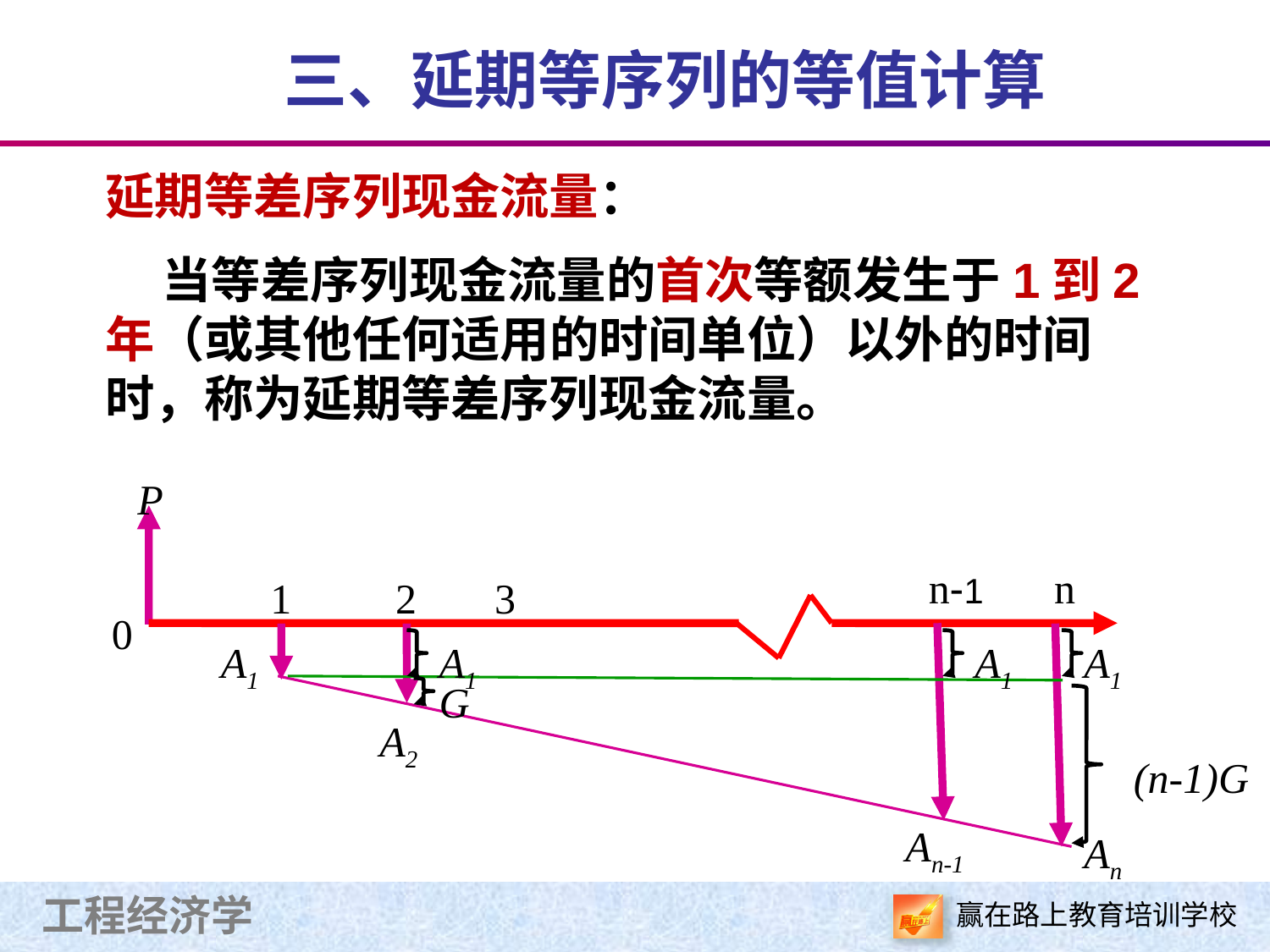

三、延期等序列的等值计算
延期等差序列现金流量：
    当等差序列现金流量的首次等额发生于1到2年（或其他任何适用的时间单位）以外的时间时，称为延期等差序列现金流量。
P

n-1
n
1
2
3

0

A1

A1

A1

A1
G

(n-1)G
A2
An-1
An